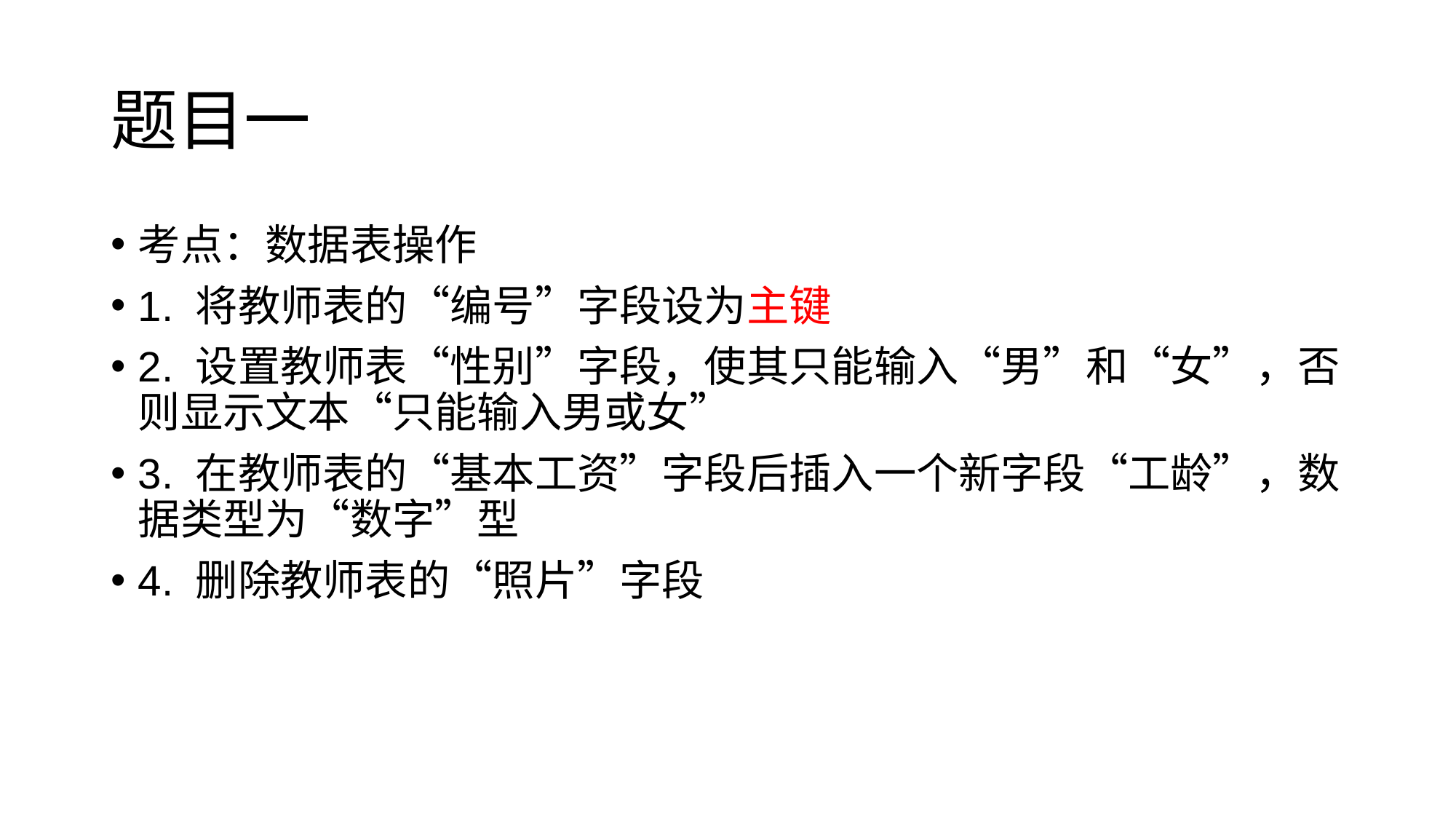

# 题目一
考点：数据表操作
1. 将教师表的“编号”字段设为主键
2. 设置教师表“性别”字段，使其只能输入“男”和“女”，否则显示文本“只能输入男或女”
3. 在教师表的“基本工资”字段后插入一个新字段“工龄”，数据类型为“数字”型
4. 删除教师表的“照片”字段